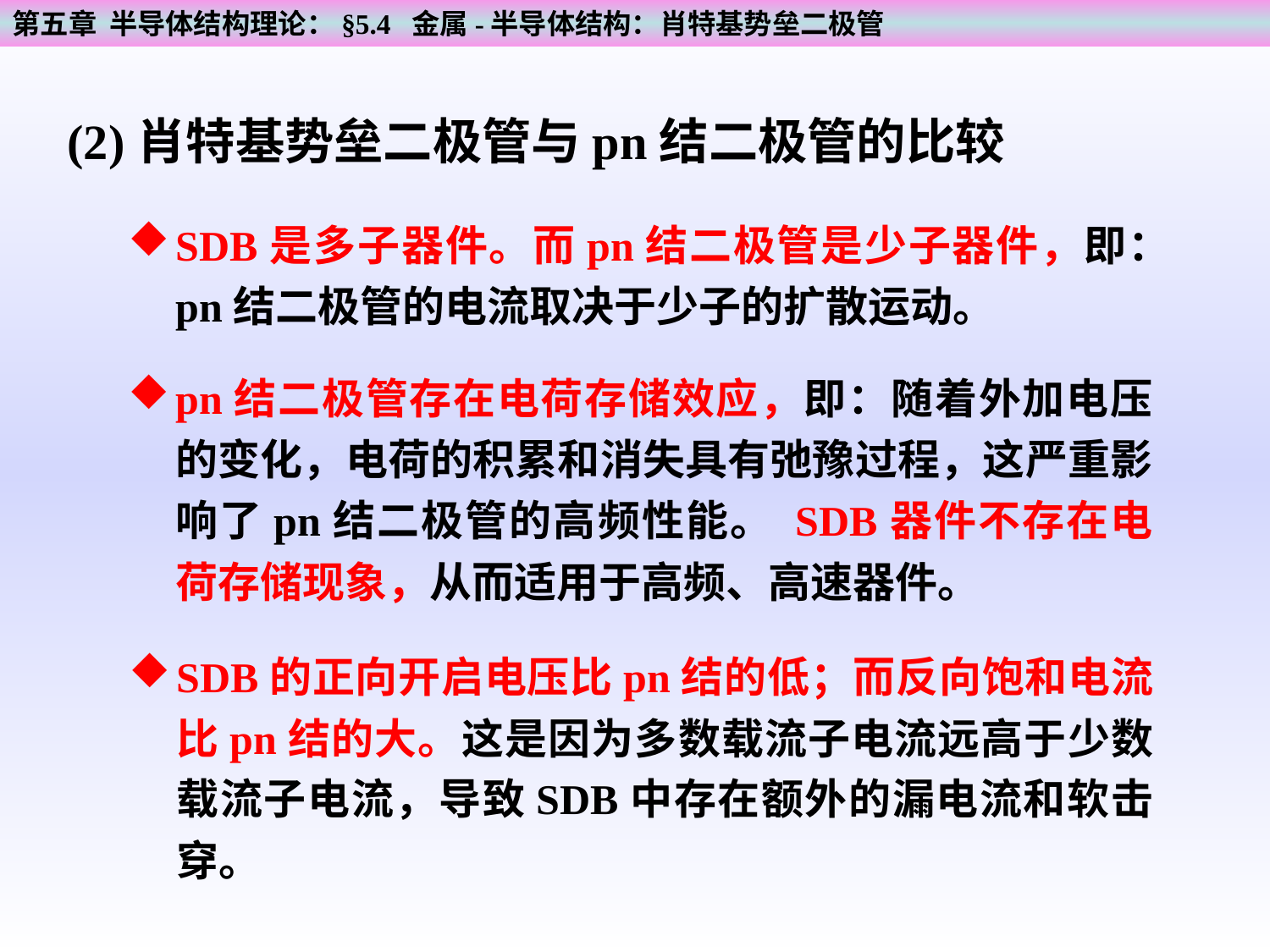

第五章  半导体结构理论：§5.4  金属-半导体结构：肖特基势垒二极管
(2)肖特基势垒二极管与pn结二极管的比较
SDB是多子器件。而pn结二极管是少子器件，即：pn结二极管的电流取决于少子的扩散运动。
pn结二极管存在电荷存储效应，即：随着外加电压的变化，电荷的积累和消失具有弛豫过程，这严重影响了pn结二极管的高频性能。 SDB器件不存在电荷存储现象，从而适用于高频、高速器件。
SDB的正向开启电压比pn结的低；而反向饱和电流比pn结的大。这是因为多数载流子电流远高于少数载流子电流，导致SDB中存在额外的漏电流和软击穿。